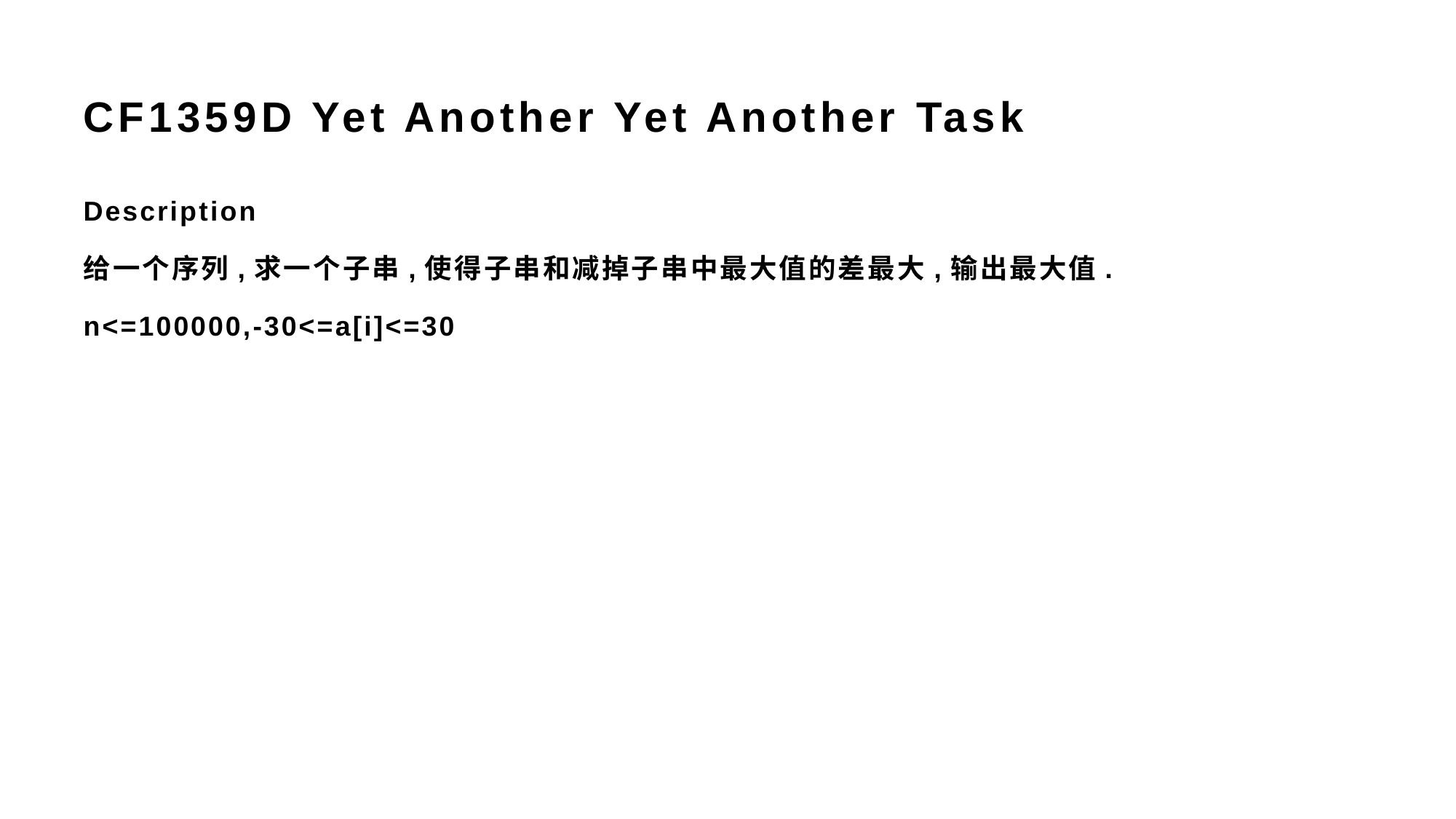

# CF1359D Yet Another Yet Another Task
Description
给一个序列,求一个子串,使得子串和减掉子串中最大值的差最大,输出最大值.
n<=100000,-30<=a[i]<=30